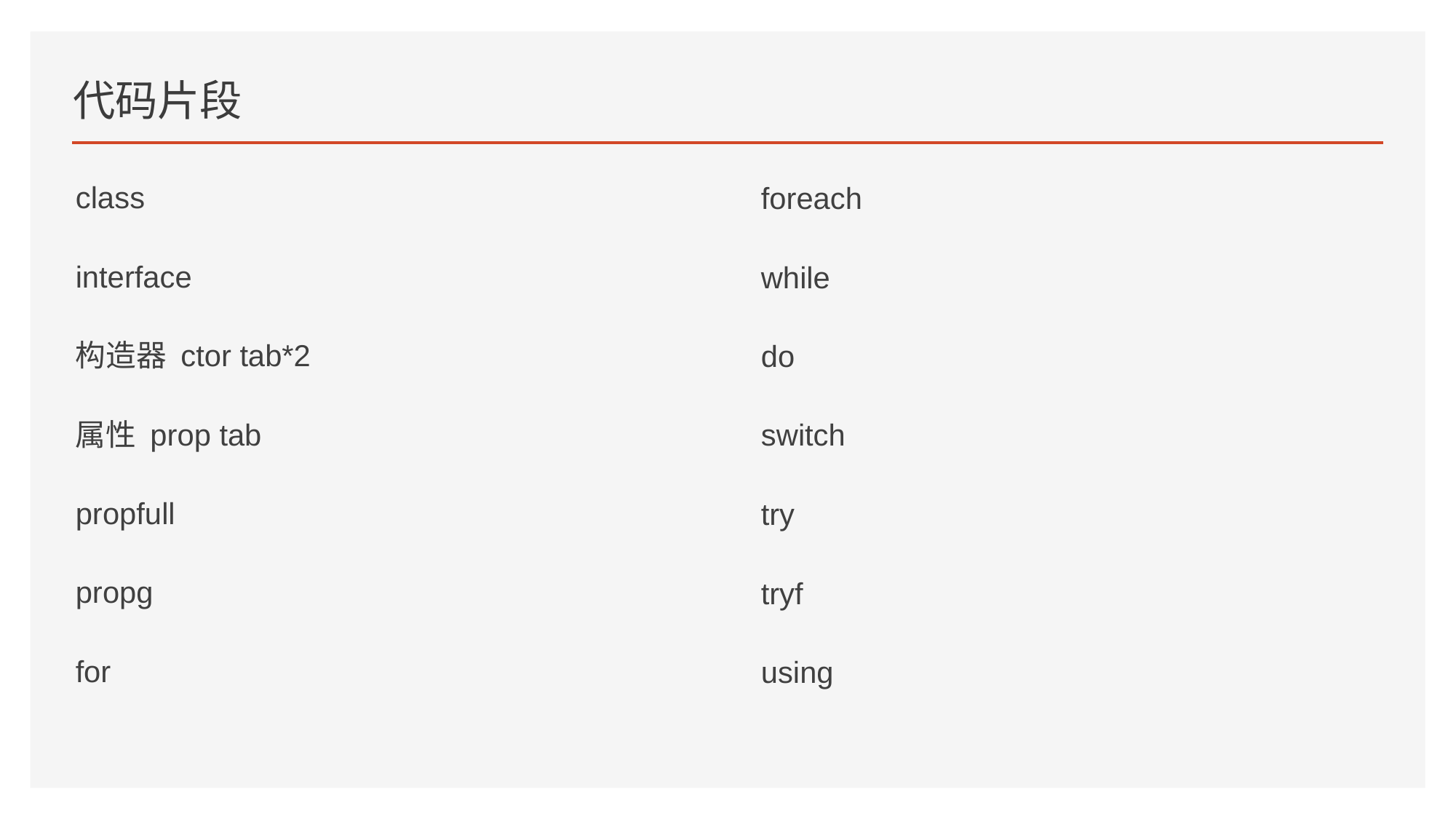

# 代码片段
class
interface
构造器 ctor tab*2
属性 prop tab
propfull
propg
for
foreach
while
do
switch
try
tryf
using